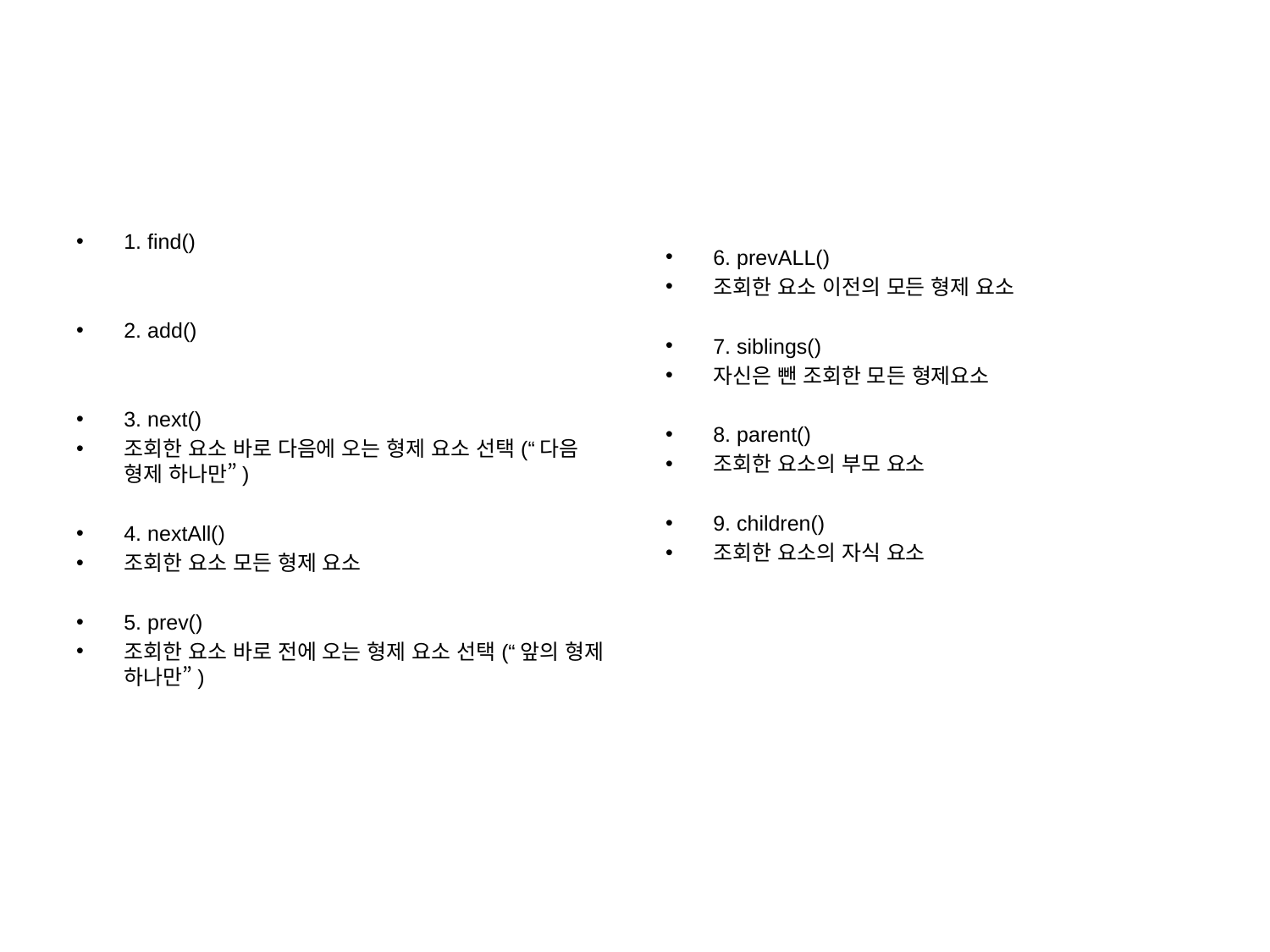

#
1. find()

2. add()

3. next()
조회한 요소 바로 다음에 오는 형제 요소 선택(“다음 형제 하나만”)

4. nextAll()
조회한 요소 모든 형제 요소

5. prev()
조회한 요소 바로 전에 오는 형제 요소 선택(“앞의 형제 하나만”)

6. prevALL()
조회한 요소 이전의 모든 형제 요소

7. siblings()
자신은 뺀 조회한 모든 형제요소

8. parent()
조회한 요소의 부모 요소

9. children()
조회한 요소의 자식 요소